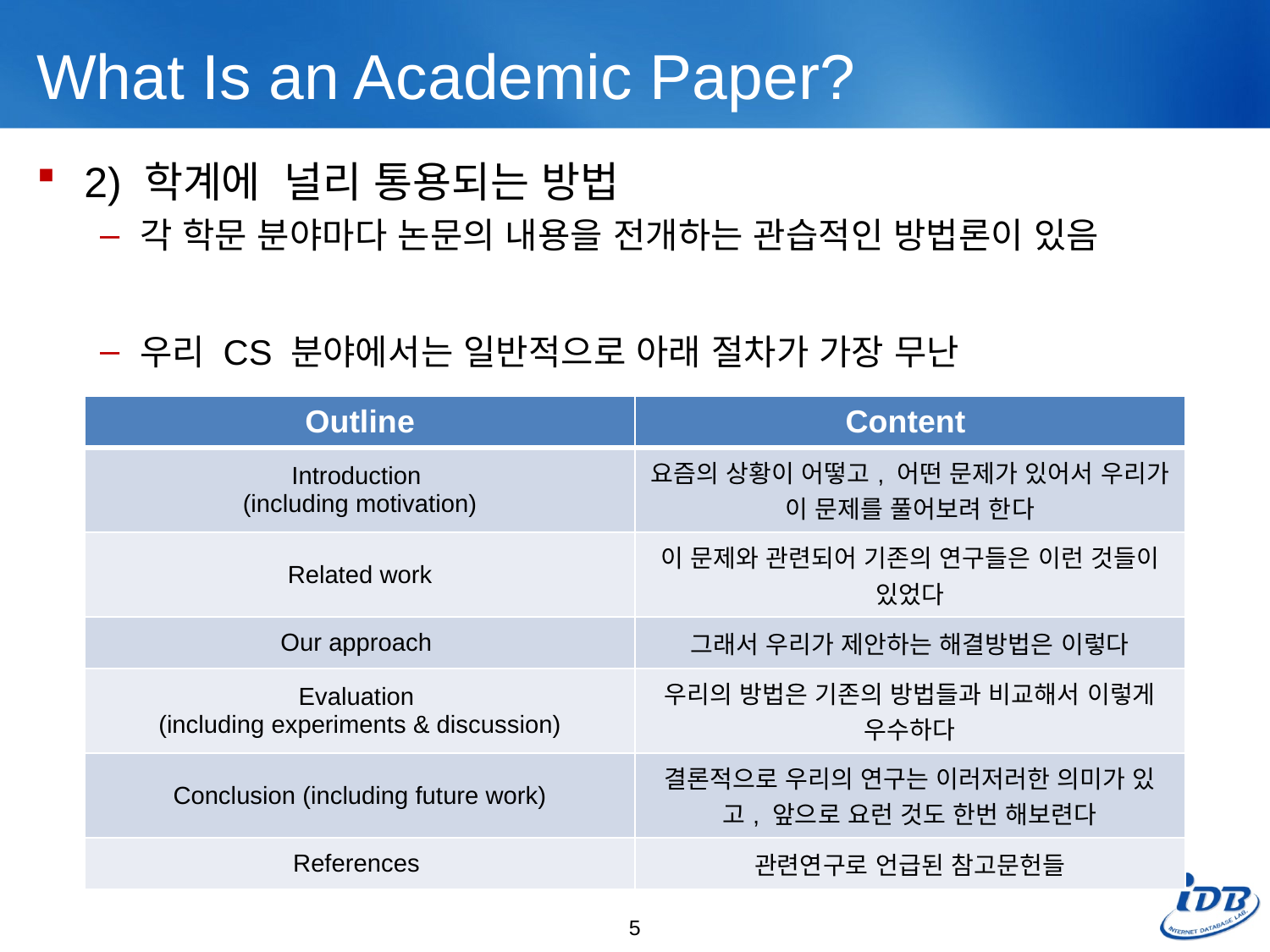

# What Is an Academic Paper?
2) 학계에  널리 통용되는 방법
각 학문 분야마다 논문의 내용을 전개하는 관습적인 방법론이 있음

우리 CS 분야에서는 일반적으로 아래 절차가 가장 무난
| Outline | Content |
| --- | --- |
| Introduction (including motivation) | 요즘의 상황이 어떻고, 어떤 문제가 있어서 우리가 이 문제를 풀어보려 한다 |
| Related work | 이 문제와 관련되어 기존의 연구들은 이런 것들이 있었다 |
| Our approach | 그래서 우리가 제안하는 해결방법은 이렇다 |
| Evaluation (including experiments & discussion) | 우리의 방법은 기존의 방법들과 비교해서 이렇게 우수하다 |
| Conclusion (including future work) | 결론적으로 우리의 연구는 이러저러한 의미가 있고, 앞으로 요런 것도 한번 해보련다 |
| References | 관련연구로 언급된 참고문헌들 |
5